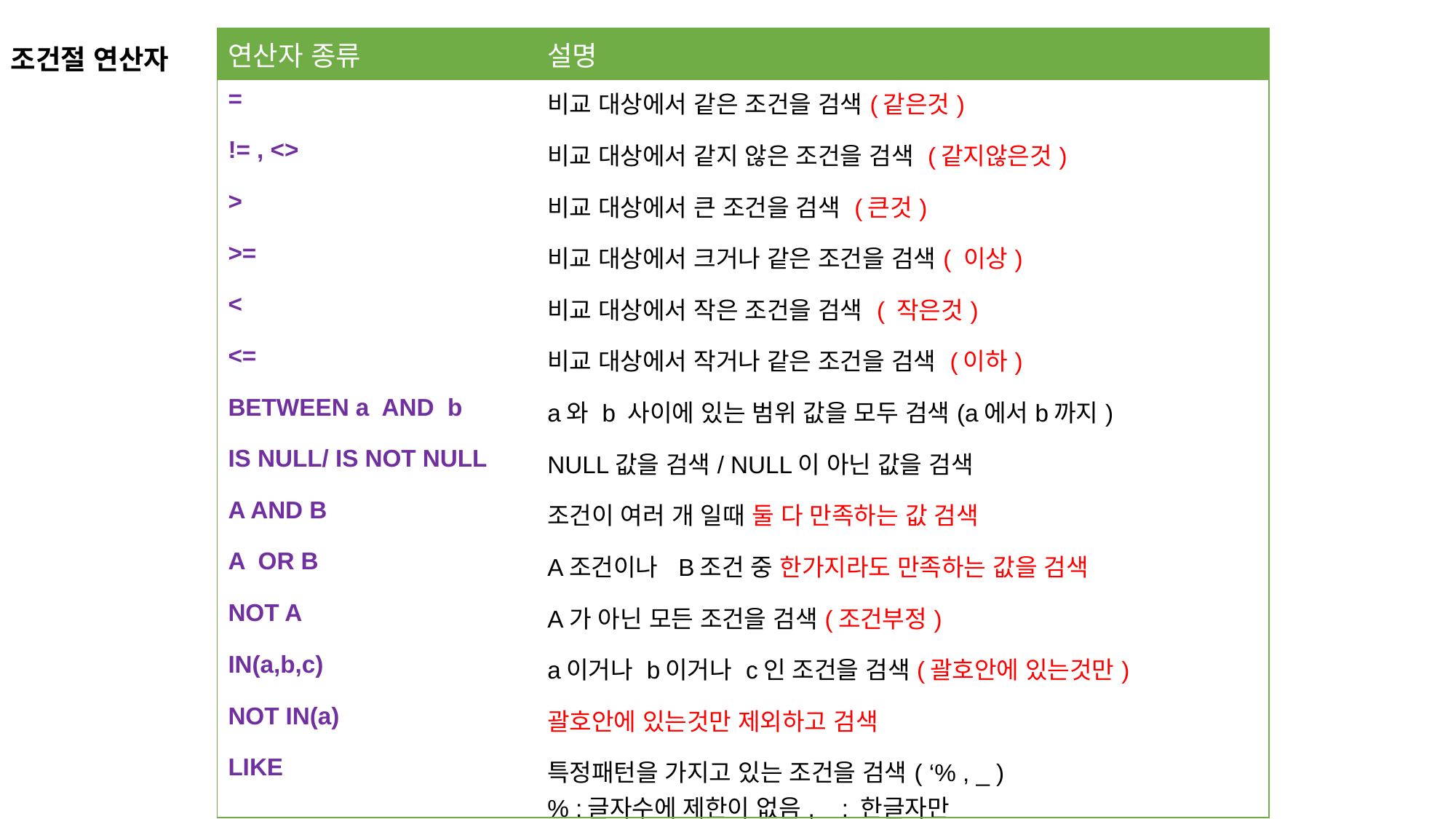

| 연산자 종류 | 설명 |
| --- | --- |
| = | 비교 대상에서 같은 조건을 검색(같은것) |
| != , <> | 비교 대상에서 같지 않은 조건을 검색 (같지않은것) |
| > | 비교 대상에서 큰 조건을 검색 (큰것) |
| >= | 비교 대상에서 크거나 같은 조건을 검색( 이상) |
| < | 비교 대상에서 작은 조건을 검색 ( 작은것) |
| <= | 비교 대상에서 작거나 같은 조건을 검색 (이하) |
| BETWEEN a AND b | a와 b 사이에 있는 범위 값을 모두 검색(a에서b까지) |
| IS NULL/ IS NOT NULL | NULL값을 검색/ NULL이 아닌 값을 검색 |
| A AND B | 조건이 여러 개 일때 둘 다 만족하는 값 검색 |
| A OR B | A조건이나 B조건 중 한가지라도 만족하는 값을 검색 |
| NOT A | A가 아닌 모든 조건을 검색(조건부정) |
| IN(a,b,c) | a이거나 b이거나 c인 조건을 검색(괄호안에 있는것만) |
| NOT IN(a) | 괄호안에 있는것만 제외하고 검색 |
| LIKE | 특정패턴을 가지고 있는 조건을 검색( ‘% , \_ ) % :글자수에 제한이 없음, \_ : 한글자만 |
조건절 연산자